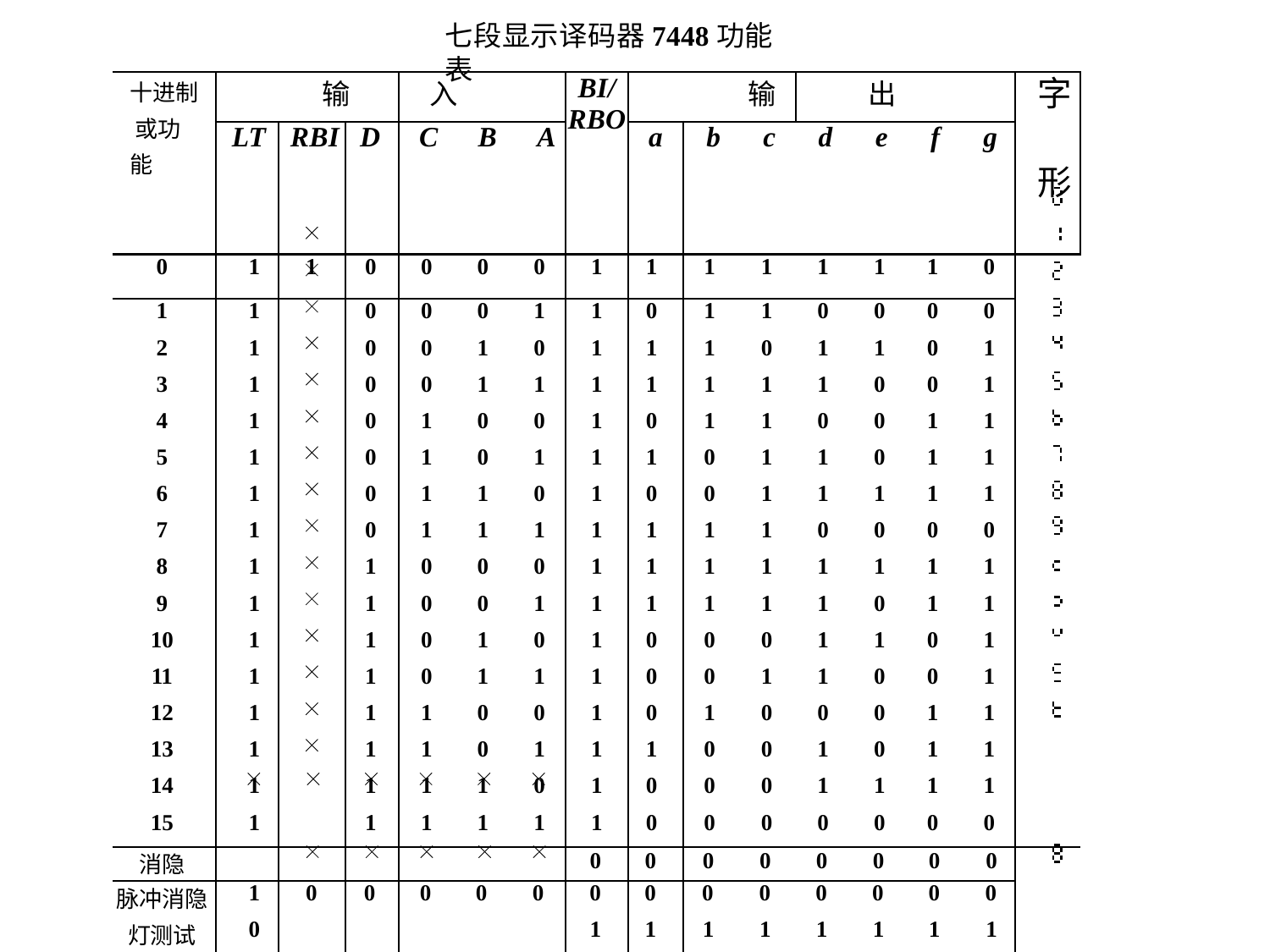

七段显示译码器7448功能表
| 十进制 或功能 | 输 |  |  | 入 |  |  | BI/ RBO | 输 |  |  |  | 出 |  |  | 字 形 |
| --- | --- | --- | --- | --- | --- | --- | --- | --- | --- | --- | --- | --- | --- | --- | --- |
|  | LT | RBI | D | C | B | A |  | a | b | c | d | e | f | g |  |
| 0 | 1 | 1 | 0 | 0 | 0 | 0 | 1 | 1 | 1 | 1 | 1 | 1 | 1 | 0 |  |
| 1 | 1 |  | 0 | 0 | 0 | 1 | 1 | 0 | 1 | 1 | 0 | 0 | 0 | 0 |  |
| 2 | 1 |  | 0 | 0 | 1 | 0 | 1 | 1 | 1 | 0 | 1 | 1 | 0 | 1 |  |
| 3 | 1 |  | 0 | 0 | 1 | 1 | 1 | 1 | 1 | 1 | 1 | 0 | 0 | 1 |  |
| 4 | 1 |  | 0 | 1 | 0 | 0 | 1 | 0 | 1 | 1 | 0 | 0 | 1 | 1 |  |
| 5 | 1 |  | 0 | 1 | 0 | 1 | 1 | 1 | 0 | 1 | 1 | 0 | 1 | 1 |  |
| 6 | 1 |  | 0 | 1 | 1 | 0 | 1 | 0 | 0 | 1 | 1 | 1 | 1 | 1 |  |
| 7 | 1 |  | 0 | 1 | 1 | 1 | 1 | 1 | 1 | 1 | 0 | 0 | 0 | 0 |  |
| 8 | 1 |  | 1 | 0 | 0 | 0 | 1 | 1 | 1 | 1 | 1 | 1 | 1 | 1 |  |
| 9 | 1 |  | 1 | 0 | 0 | 1 | 1 | 1 | 1 | 1 | 1 | 0 | 1 | 1 |  |
| 10 | 1 |  | 1 | 0 | 1 | 0 | 1 | 0 | 0 | 0 | 1 | 1 | 0 | 1 |  |
| 11 | 1 |  | 1 | 0 | 1 | 1 | 1 | 0 | 0 | 1 | 1 | 0 | 0 | 1 |  |
| 12 | 1 |  | 1 | 1 | 0 | 0 | 1 | 0 | 1 | 0 | 0 | 0 | 1 | 1 |  |
| 13 | 1 |  | 1 | 1 | 0 | 1 | 1 | 1 | 0 | 0 | 1 | 0 | 1 | 1 |  |
| 14 | 1 |  | 1 | 1 | 1 | 0 | 1 | 0 | 0 | 0 | 1 | 1 | 1 | 1 |  |
| 15 | 1 |  | 1 | 1 | 1 | 1 | 1 | 0 | 0 | 0 | 0 | 0 | 0 | 0 |  |
| 消隐 |  |  |  |  |  |  | 0 | 0 | 0 | 0 | 0 | 0 | 0 | 0 |  |
| 脉冲消隐 | 1 | 0 | 0 | 0 | 0 | 0 | 0 | 0 | 0 | 0 | 0 | 0 | 0 | 0 |  |
| 灯测试 | 0 |  |  |  |  |  | 1 | 1 | 1 | 1 | 1 | 1 | 1 | 1 |  |